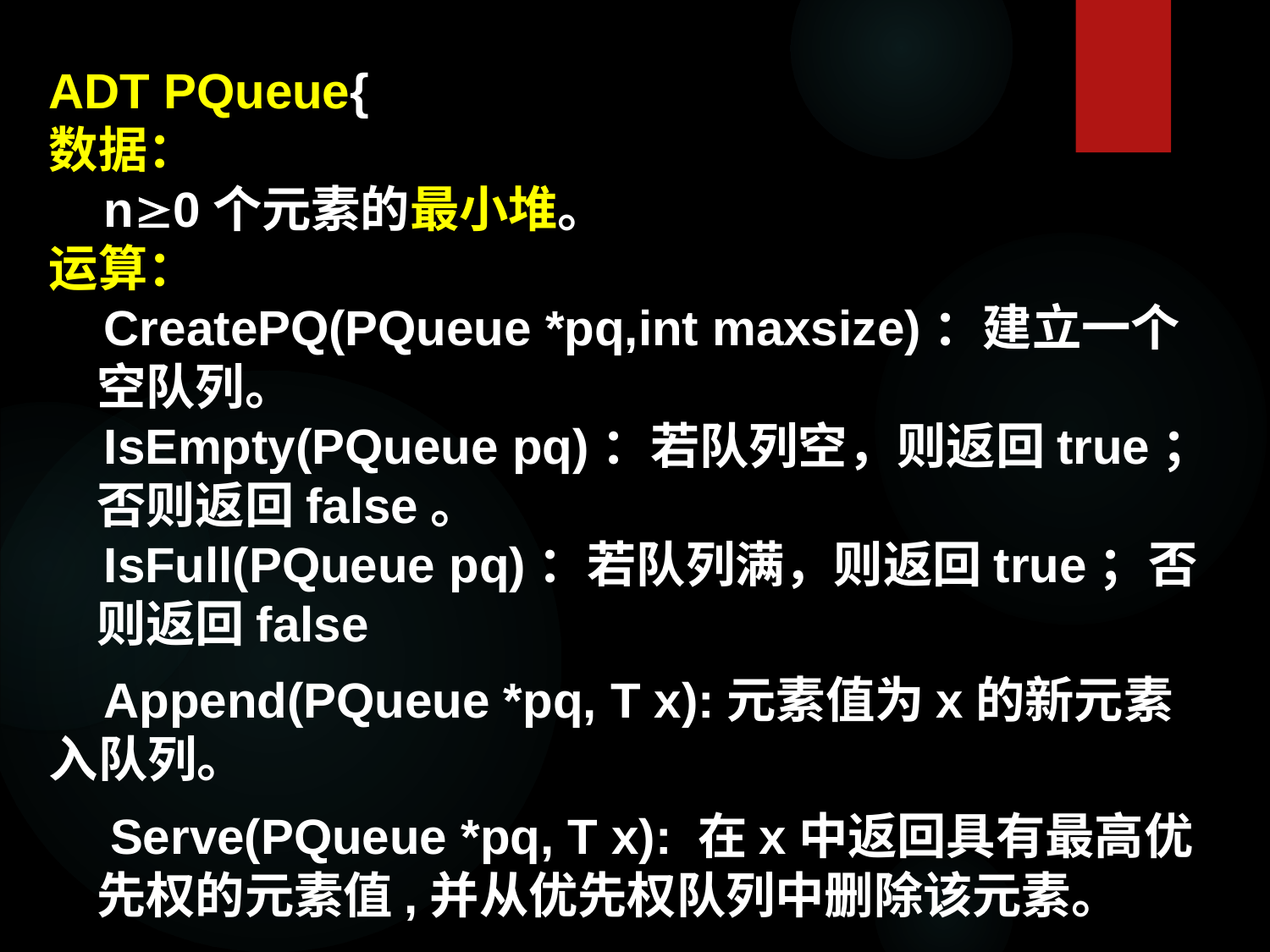

ADT PQueue{
数据：
    n≥0个元素的最小堆。
运算：
    CreatePQ(PQueue *pq,int maxsize)：建立一个空队列。
    IsEmpty(PQueue pq)：若队列空，则返回true；否则返回false。
    IsFull(PQueue pq)：若队列满，则返回true；否则返回false
    Append(PQueue *pq, T x):元素值为x的新元素入队列。
　Serve(PQueue *pq, T x): 在x中返回具有最高优先权的元素值,并从优先权队列中删除该元素。
}